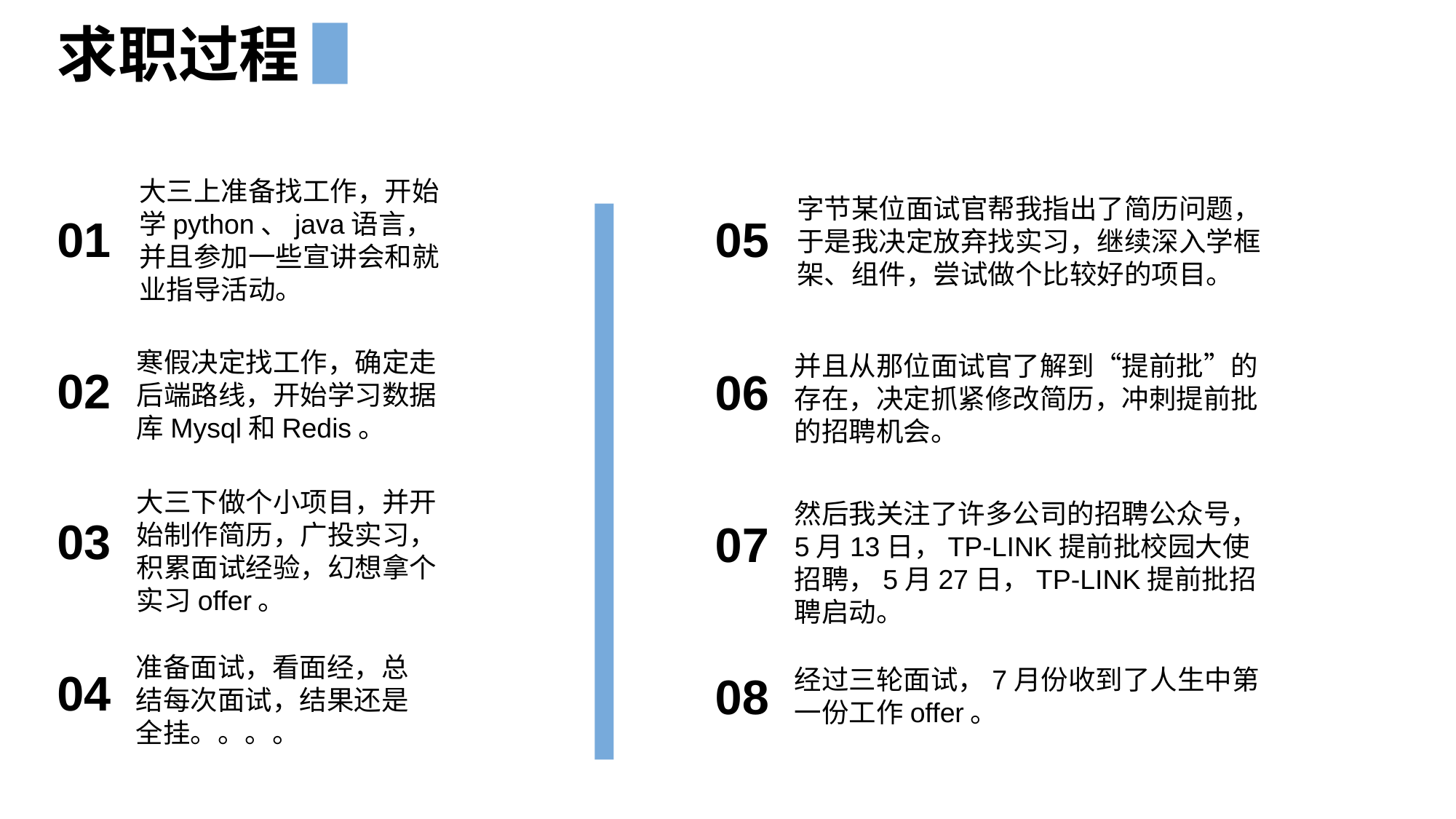

求职过程

大三上准备找工作，开始学python、java语言，并且参加一些宣讲会和就业指导活动。
字节某位面试官帮我指出了简历问题，于是我决定放弃找实习，继续深入学框架、组件，尝试做个比较好的项目。
01

05
寒假决定找工作，确定走后端路线，开始学习数据库Mysql和Redis。
并且从那位面试官了解到“提前批”的存在，决定抓紧修改简历，冲刺提前批的招聘机会。
02
06
大三下做个小项目，并开始制作简历，广投实习，积累面试经验，幻想拿个实习offer。
然后我关注了许多公司的招聘公众号，5月13日，TP-LINK提前批校园大使招聘，5月27日，TP-LINK提前批招聘启动。
03
07
准备面试，看面经，总结每次面试，结果还是全挂。。。。
04
经过三轮面试，7月份收到了人生中第一份工作offer。
08